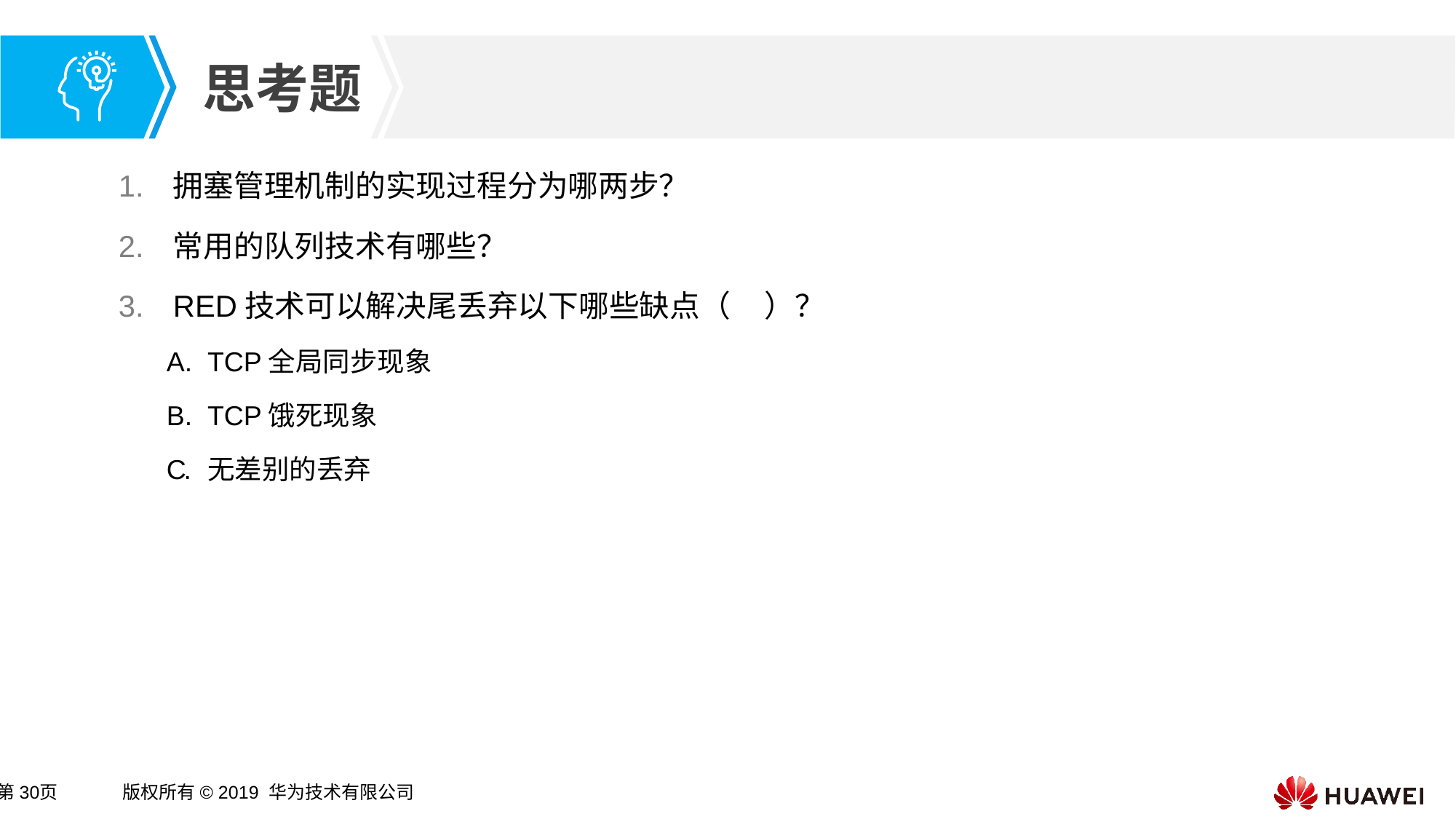

拥塞管理机制的实现过程分为哪两步？
常用的队列技术有哪些？
RED技术可以解决尾丢弃以下哪些缺点（     ）？
TCP全局同步现象
TCP饿死现象
无差别的丢弃